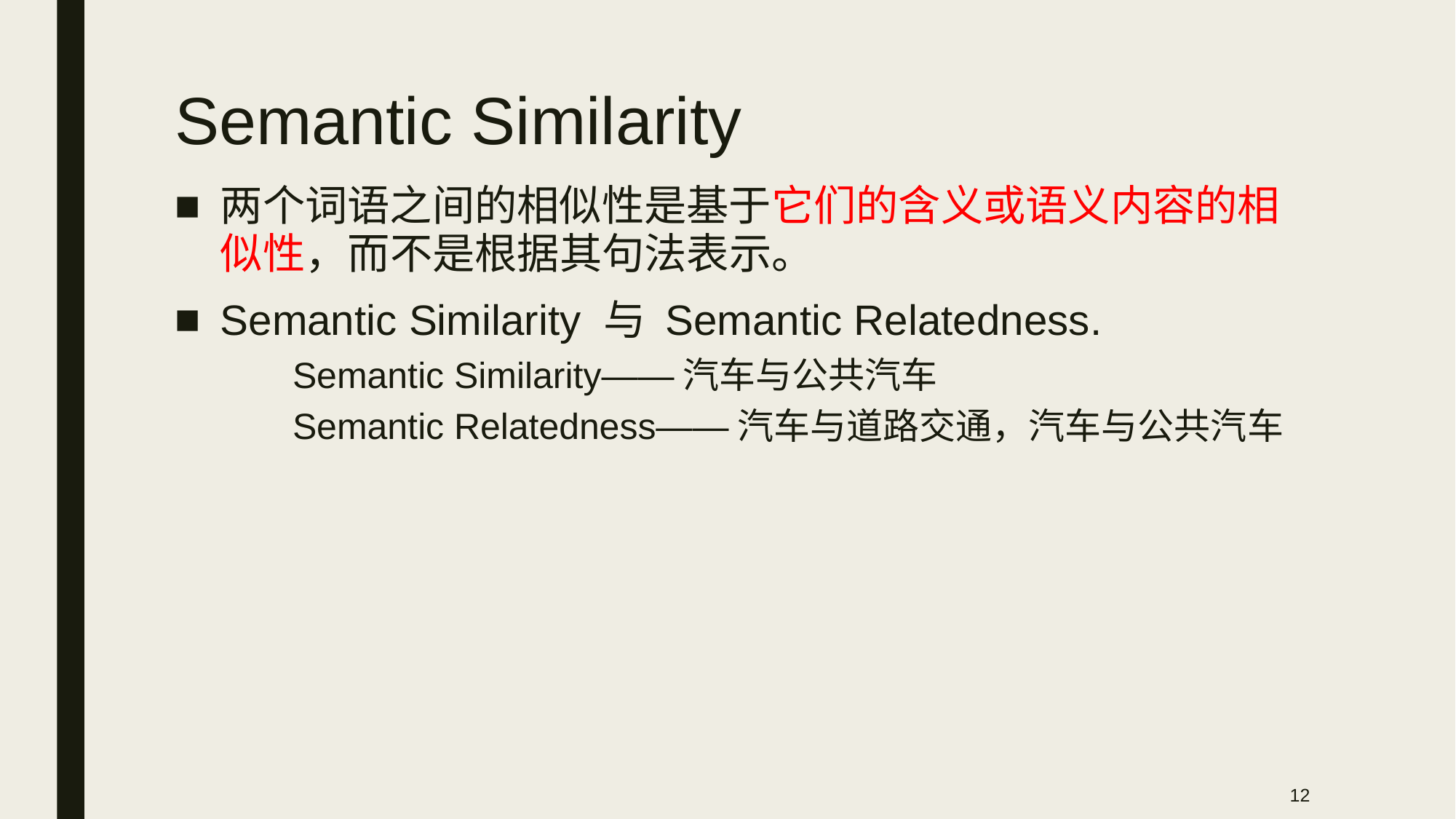

# Semantic Similarity
两个词语之间的相似性是基于它们的含义或语义内容的相似性，而不是根据其句法表示。
Semantic Similarity 与 Semantic Relatedness.
Semantic Similarity——汽车与公共汽车
Semantic Relatedness——汽车与道路交通，汽车与公共汽车

12